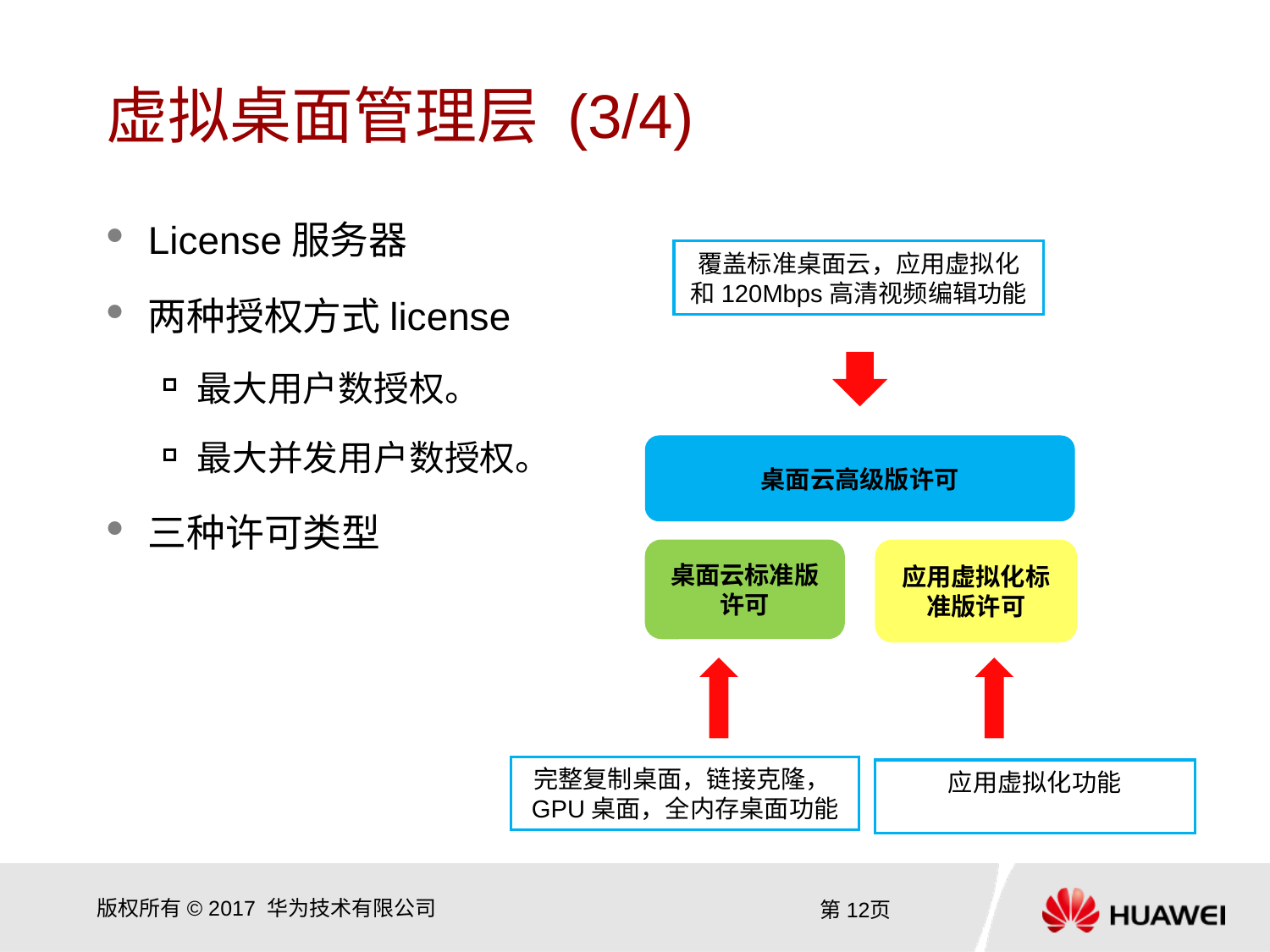

# 虚拟桌面管理层 (3/4)
License服务器
两种授权方式license
最大用户数授权。
最大并发用户数授权。
三种许可类型

覆盖标准桌面云，应用虚拟化和120Mbps高清视频编辑功能

桌面云高级版许可
应用虚拟化标准版许可
桌面云标准版许可

应用虚拟化功能

完整复制桌面，链接克隆，GPU桌面，全内存桌面功能